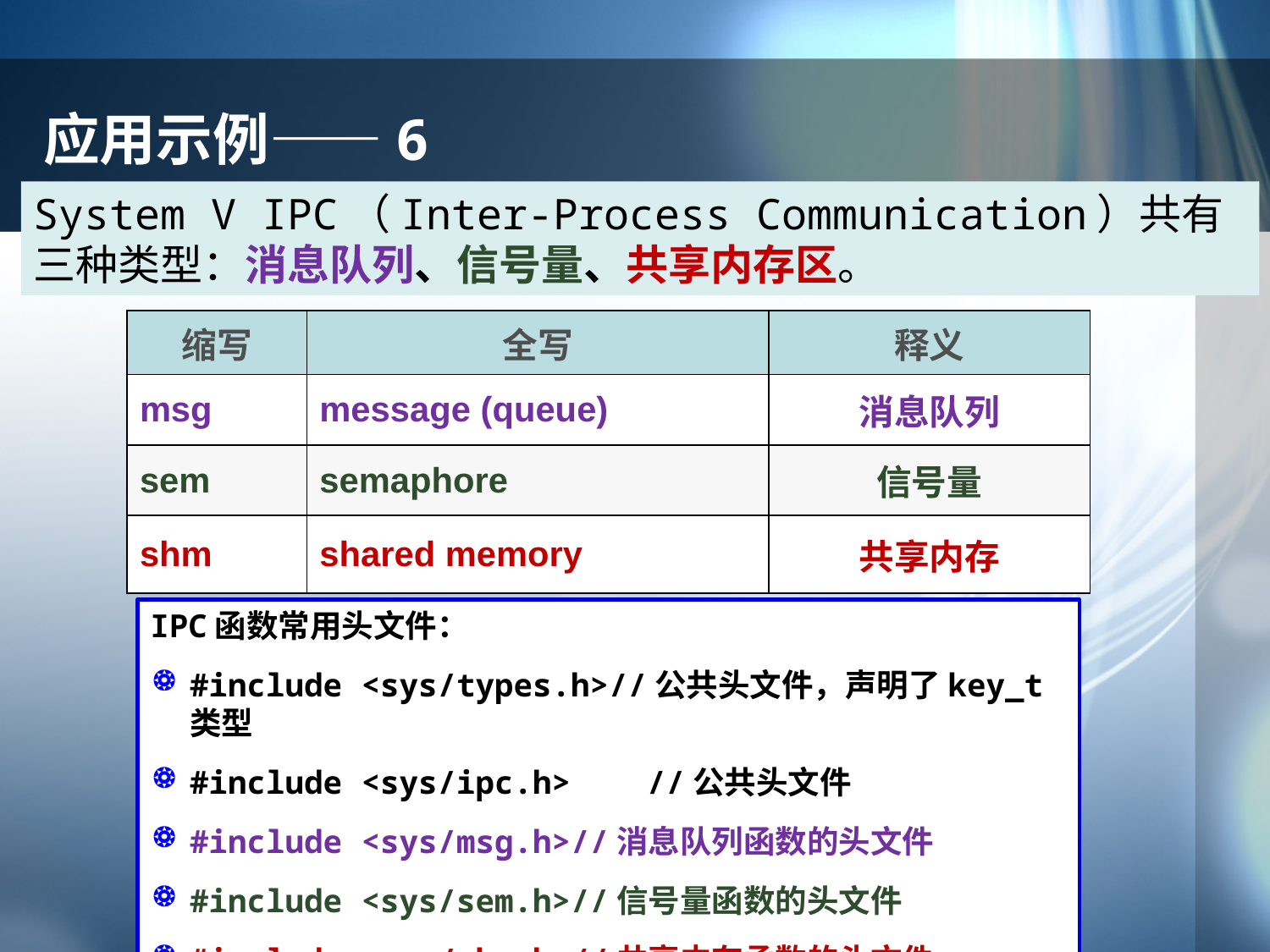

# 应用示例——6
System V IPC（Inter-Process Communication）共有三种类型：消息队列、信号量、共享内存区。
| 缩写 | 全写 | 释义 |
| --- | --- | --- |
| msg | message (queue) | 消息队列 |
| sem | semaphore | 信号量 |
| shm | shared memory | 共享内存 |
IPC函数常用头文件：
#include <sys/types.h>//公共头文件，声明了key_t类型
#include <sys/ipc.h>    //公共头文件
#include <sys/msg.h>//消息队列函数的头文件
#include <sys/sem.h>//信号量函数的头文件
#include <sys/shm.h>//共享内存函数的头文件